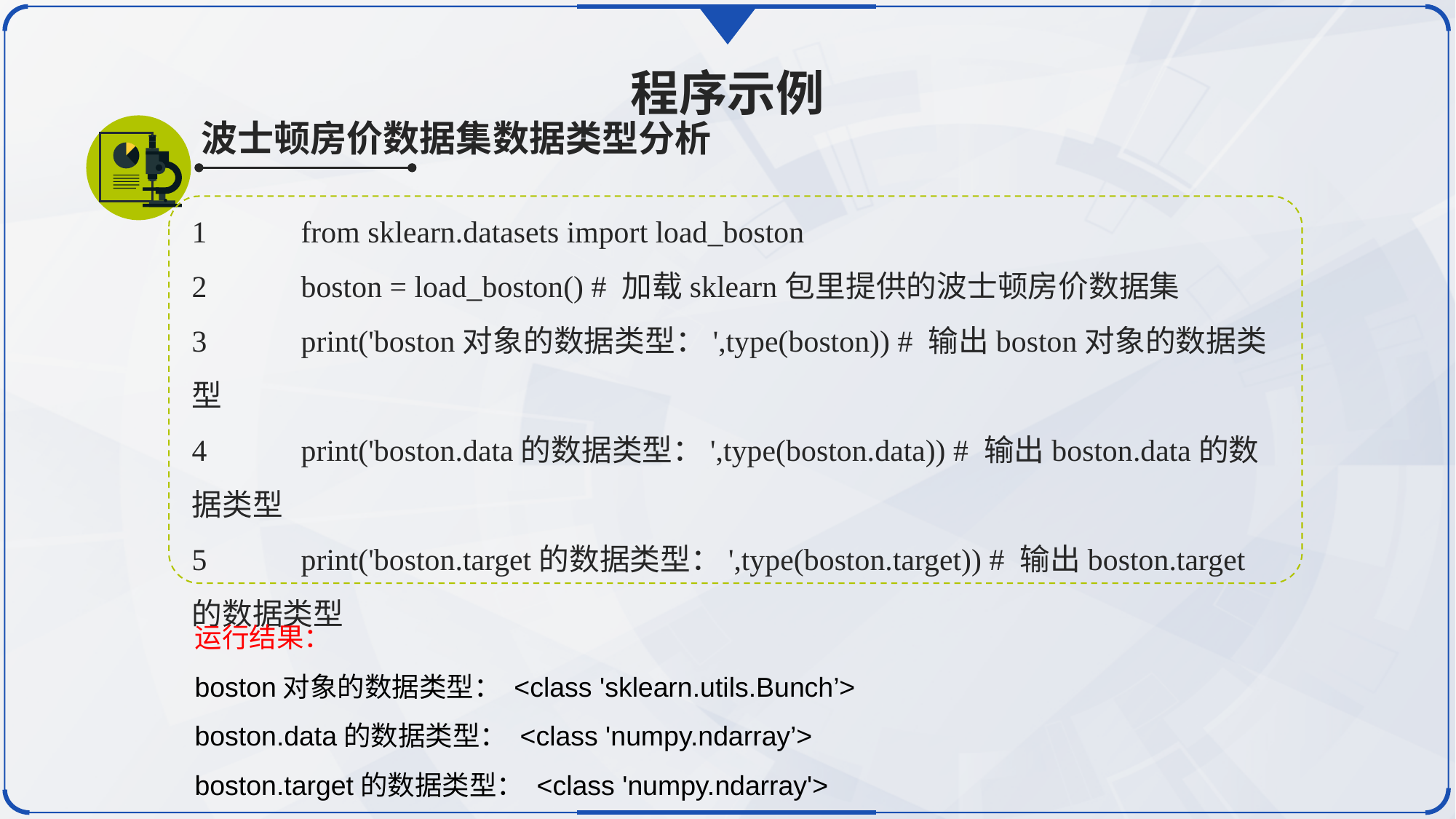

程序示例
波士顿房价数据集数据类型分析

1	from sklearn.datasets import load_boston
2	boston = load_boston() # 加载sklearn包里提供的波士顿房价数据集
3	print('boston对象的数据类型：',type(boston)) # 输出boston对象的数据类型
4	print('boston.data的数据类型：',type(boston.data)) # 输出boston.data的数据类型
5	print('boston.target的数据类型：',type(boston.target)) # 输出boston.target的数据类型

运行结果：
boston对象的数据类型： <class 'sklearn.utils.Bunch’>
boston.data的数据类型： <class 'numpy.ndarray’>
boston.target的数据类型： <class 'numpy.ndarray'>